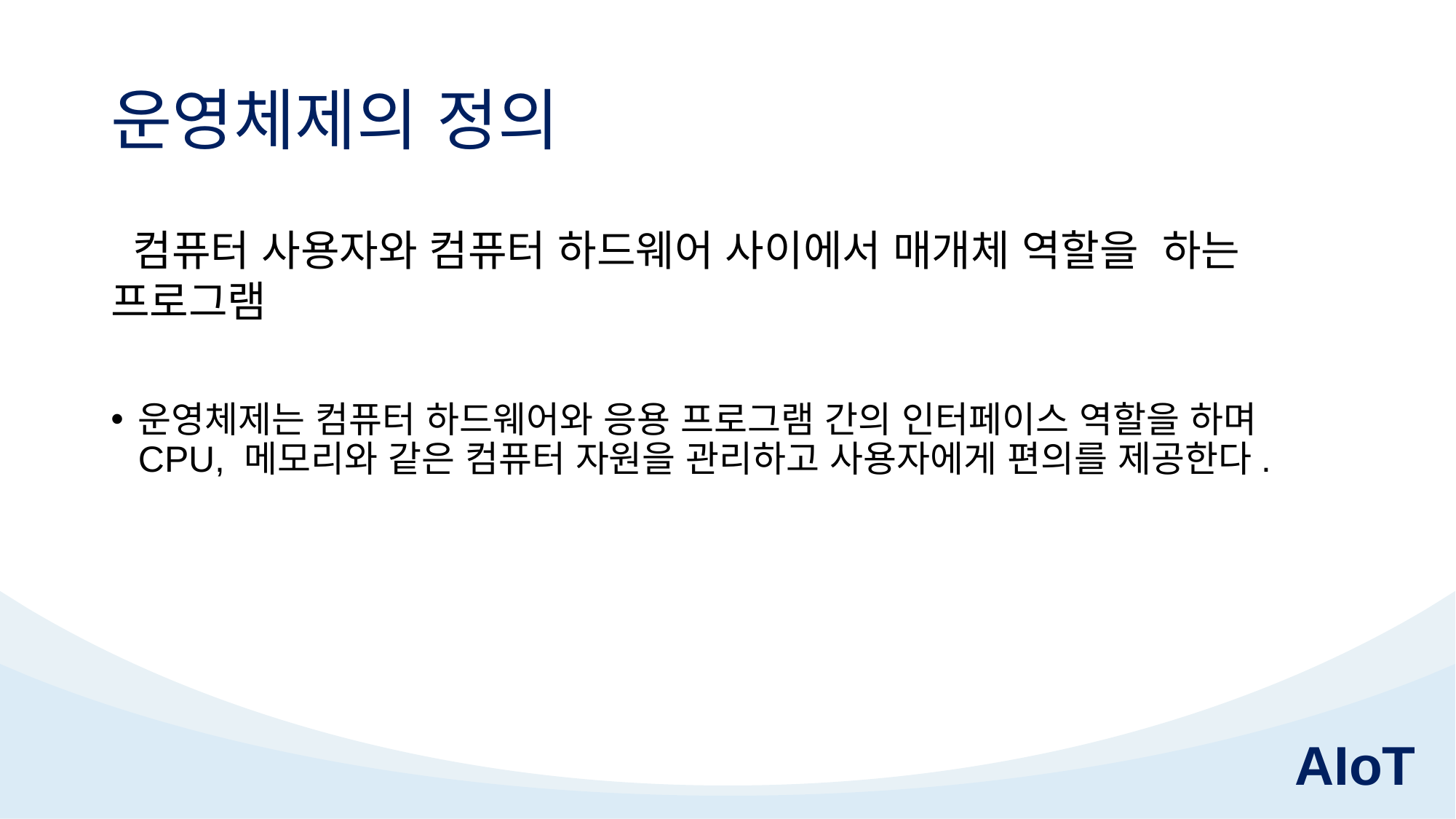

# 운영체제의 정의
 컴퓨터 사용자와 컴퓨터 하드웨어 사이에서 매개체 역할을  하는 프로그램

운영체제는 컴퓨터 하드웨어와 응용 프로그램 간의 인터페이스 역할을 하며 CPU, 메모리와 같은 컴퓨터 자원을 관리하고 사용자에게 편의를 제공한다.